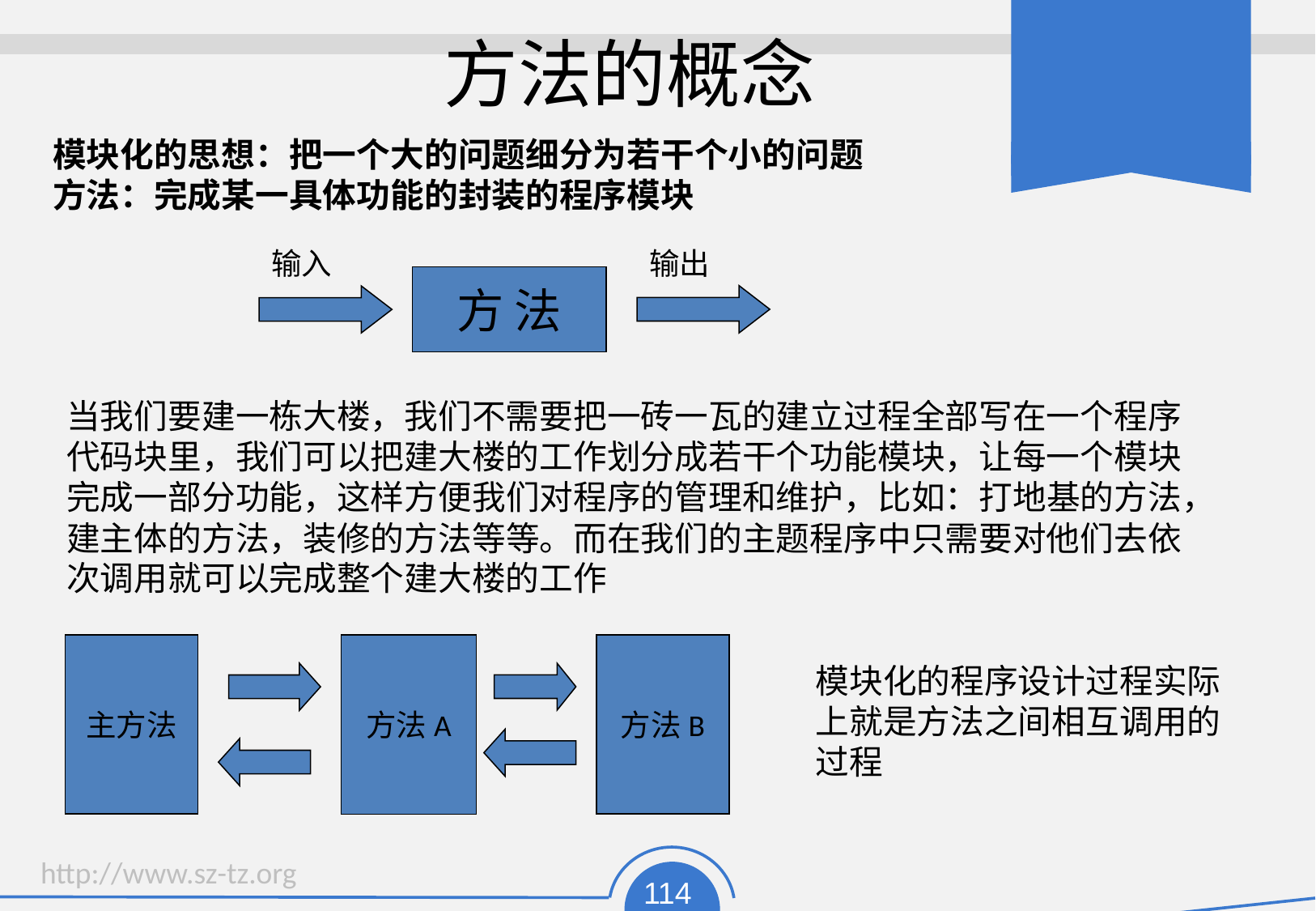

# 方法的概念
模块化的思想：把一个大的问题细分为若干个小的问题
方法：完成某一具体功能的封装的程序模块

输入
输出
方 法

当我们要建一栋大楼，我们不需要把一砖一瓦的建立过程全部写在一个程序
代码块里，我们可以把建大楼的工作划分成若干个功能模块，让每一个模块
完成一部分功能，这样方便我们对程序的管理和维护，比如：打地基的方法，
建主体的方法，装修的方法等等。而在我们的主题程序中只需要对他们去依
次调用就可以完成整个建大楼的工作
主方法
方法A
方法B
模块化的程序设计过程实际
上就是方法之间相互调用的
过程